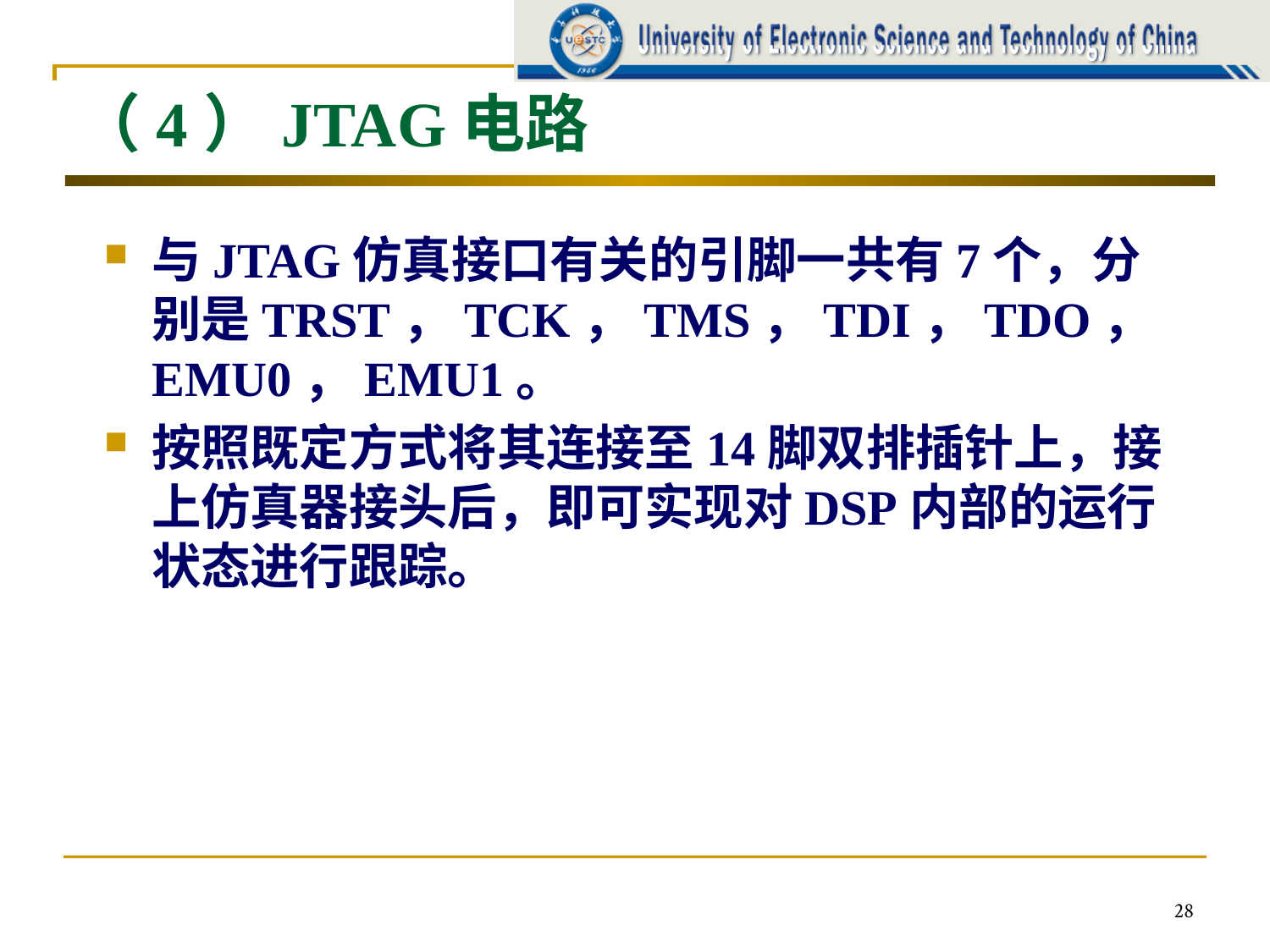

# （4）JTAG电路
与JTAG仿真接口有关的引脚一共有7个，分别是TRST，TCK，TMS，TDI，TDO，EMU0，EMU1。
按照既定方式将其连接至14脚双排插针上，接上仿真器接头后，即可实现对DSP内部的运行状态进行跟踪。
28